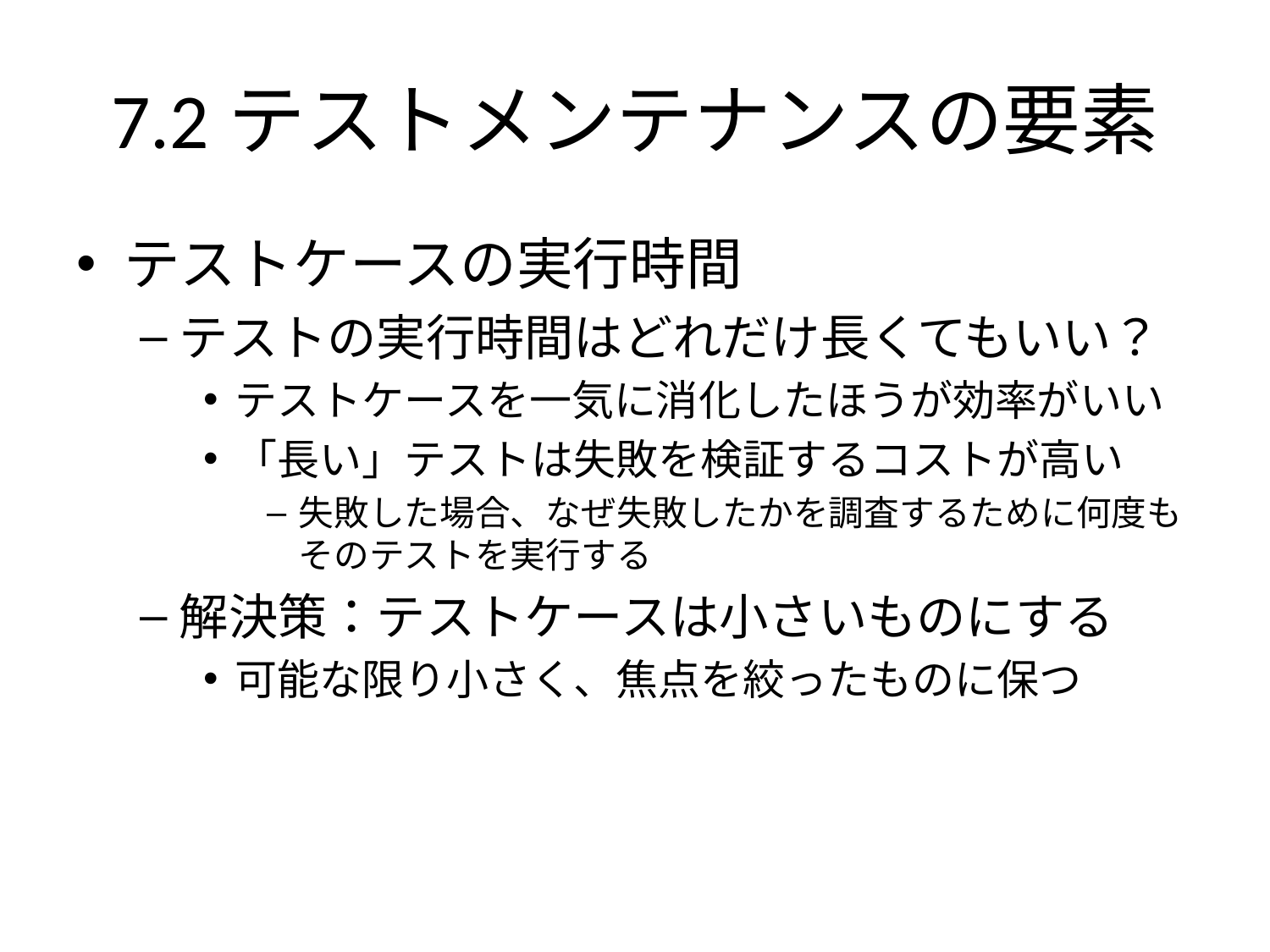

# 7.2テストメンテナンスの要素
テストケースの実行時間
テストの実行時間はどれだけ長くてもいい？
テストケースを一気に消化したほうが効率がいい
「長い」テストは失敗を検証するコストが高い
失敗した場合、なぜ失敗したかを調査するために何度もそのテストを実行する
解決策：テストケースは小さいものにする
可能な限り小さく、焦点を絞ったものに保つ